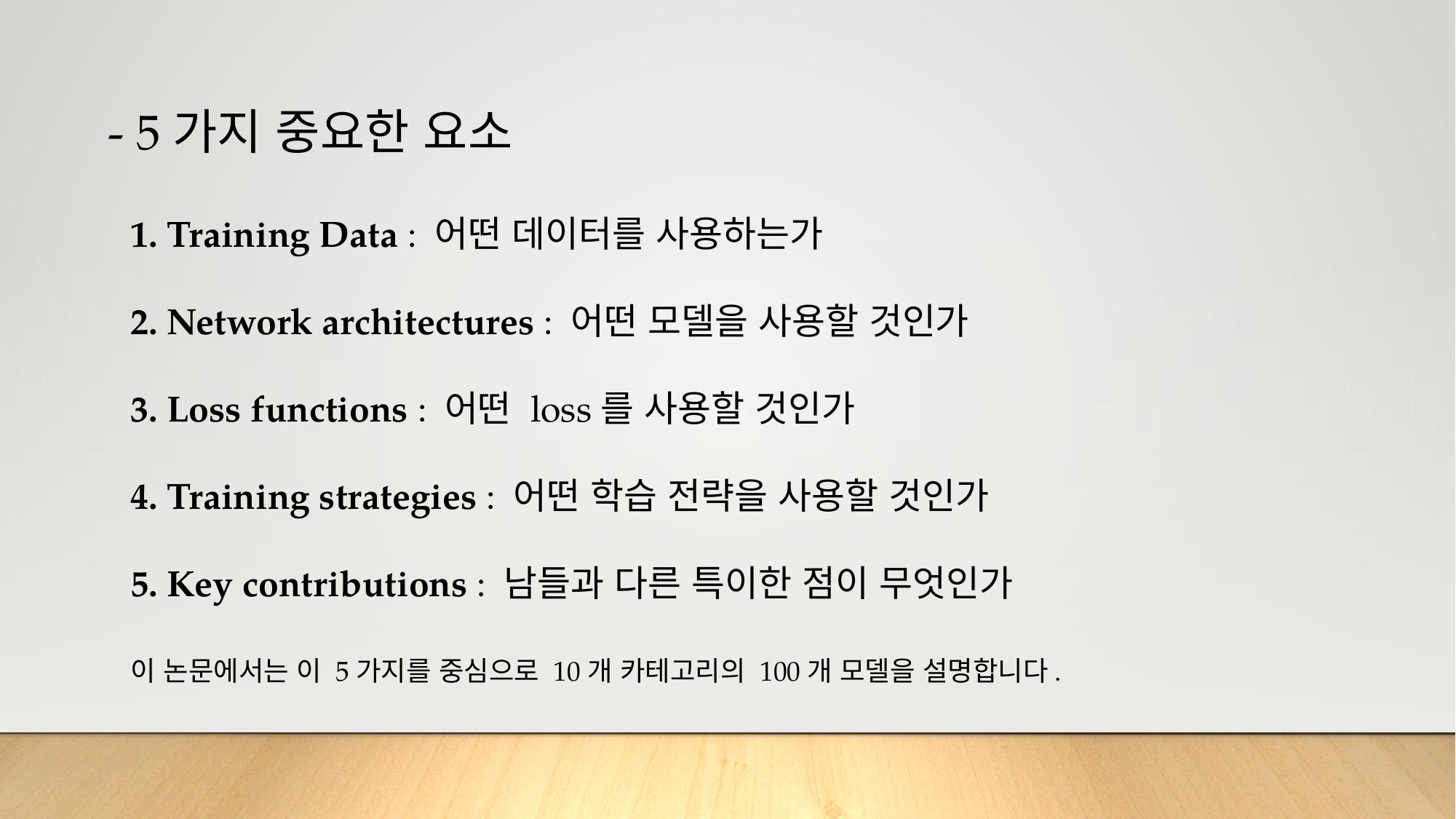

- 5가지 중요한 요소
1. Training Data : 어떤 데이터를 사용하는가

2. Network architectures : 어떤 모델을 사용할 것인가

3. Loss functions : 어떤 loss를 사용할 것인가

4. Training strategies : 어떤 학습 전략을 사용할 것인가

5. Key contributions : 남들과 다른 특이한 점이 무엇인가
이 논문에서는 이 5가지를 중심으로 10개 카테고리의 100개 모델을 설명합니다.